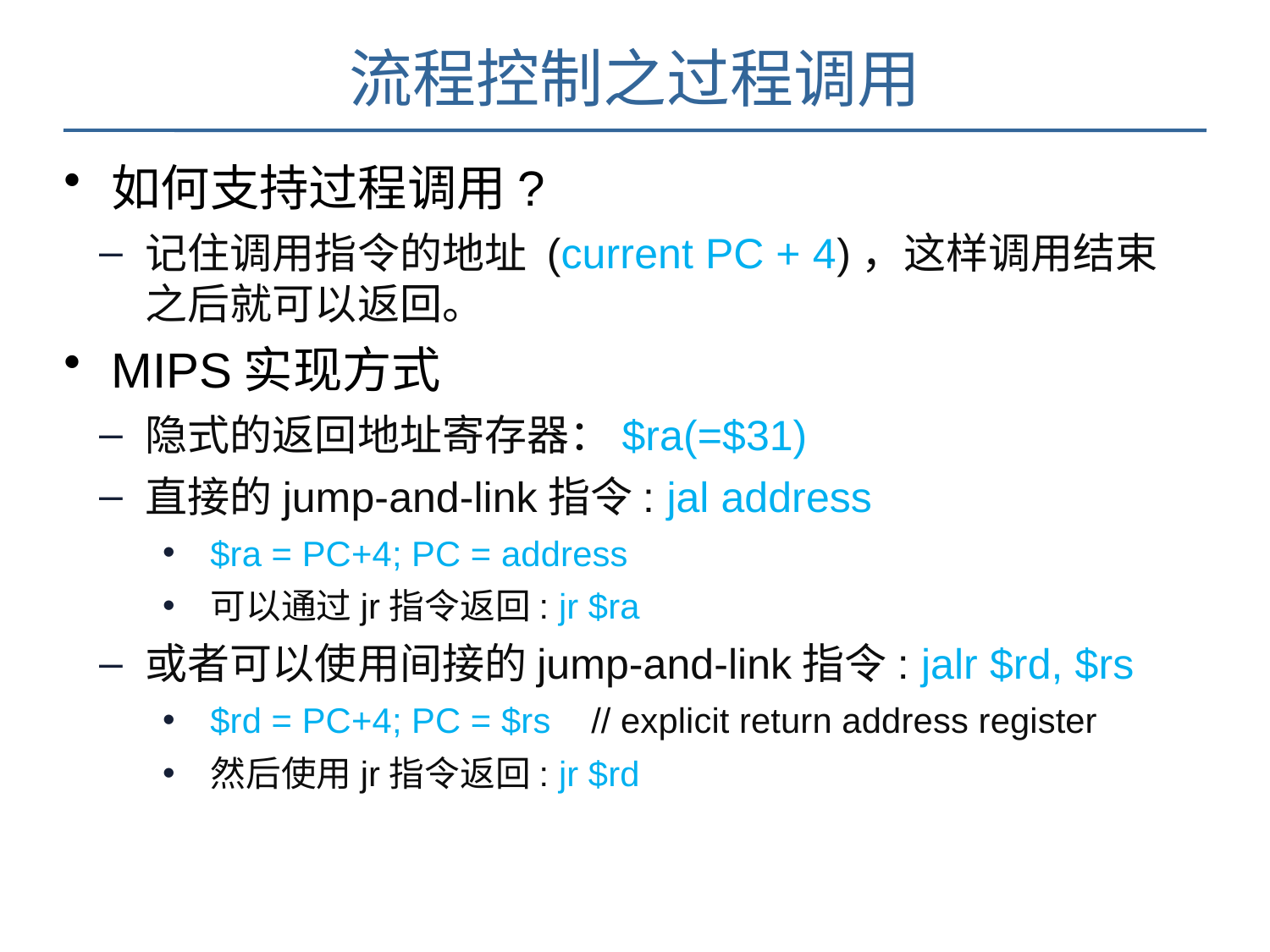

# 流程控制之过程调用
如何支持过程调用?
记住调用指令的地址 (current PC + 4)，这样调用结束之后就可以返回。
MIPS实现方式
隐式的返回地址寄存器：$ra(=$31)
直接的jump-and-link指令: jal address
$ra = PC+4; PC = address
可以通过jr指令返回: jr $ra
或者可以使用间接的jump-and-link指令: jalr $rd, $rs
$rd = PC+4; PC = $rs	// explicit return address register
然后使用jr指令返回: jr $rd